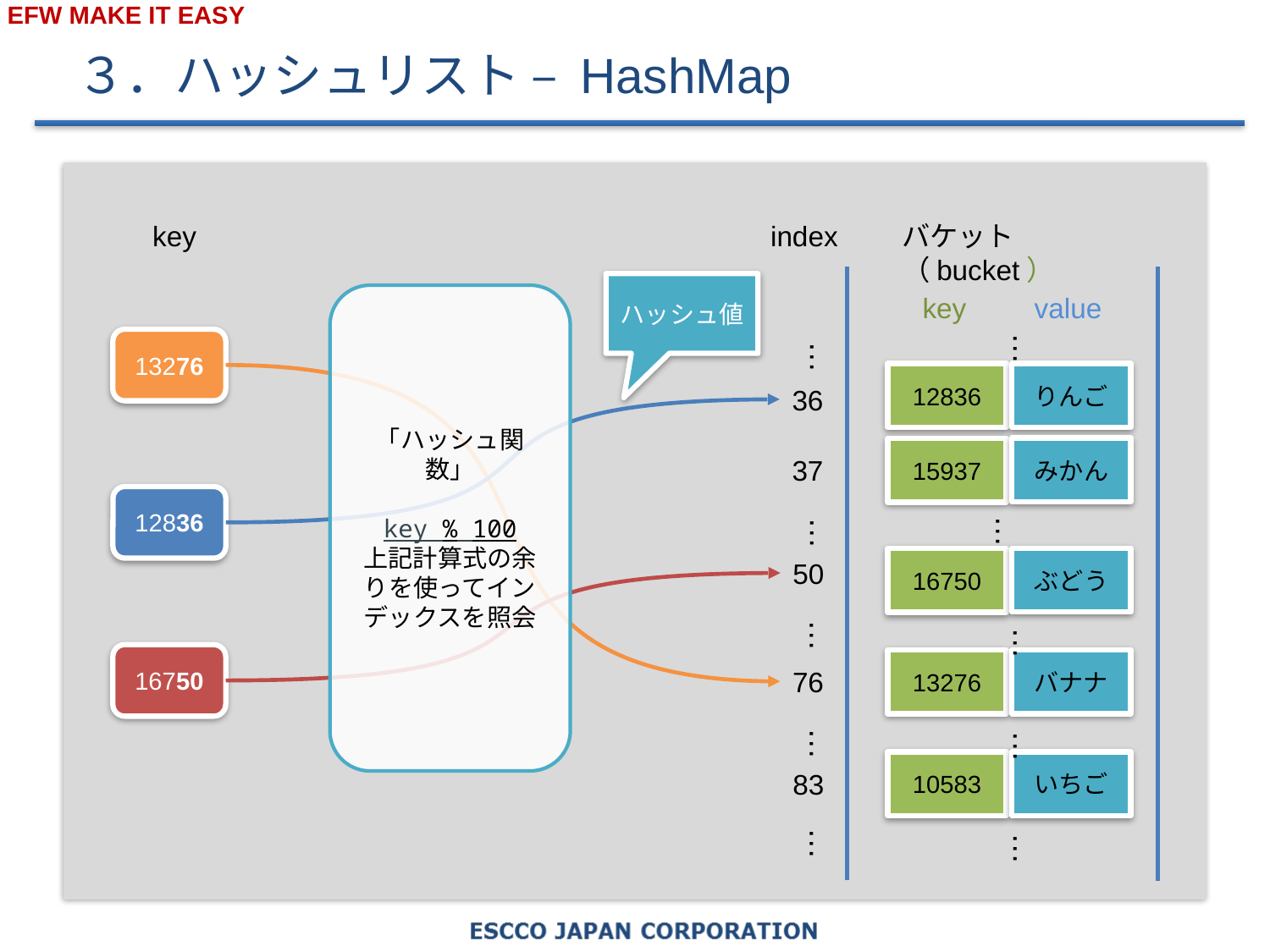

# ３．ハッシュリスト – HashMap

key
index
バケット（bucket）
value
key
…
12836
りんご
みかん
15937
…
ぶどう
16750
…
13276
バナナ
…
10583
いちご
…
…
36
37
…
50
…
76
…
83
…
「ハッシュ関数」

key % 100
上記計算式の余りを使ってインデックスを照会
13276
12836
16750
ハッシュ値